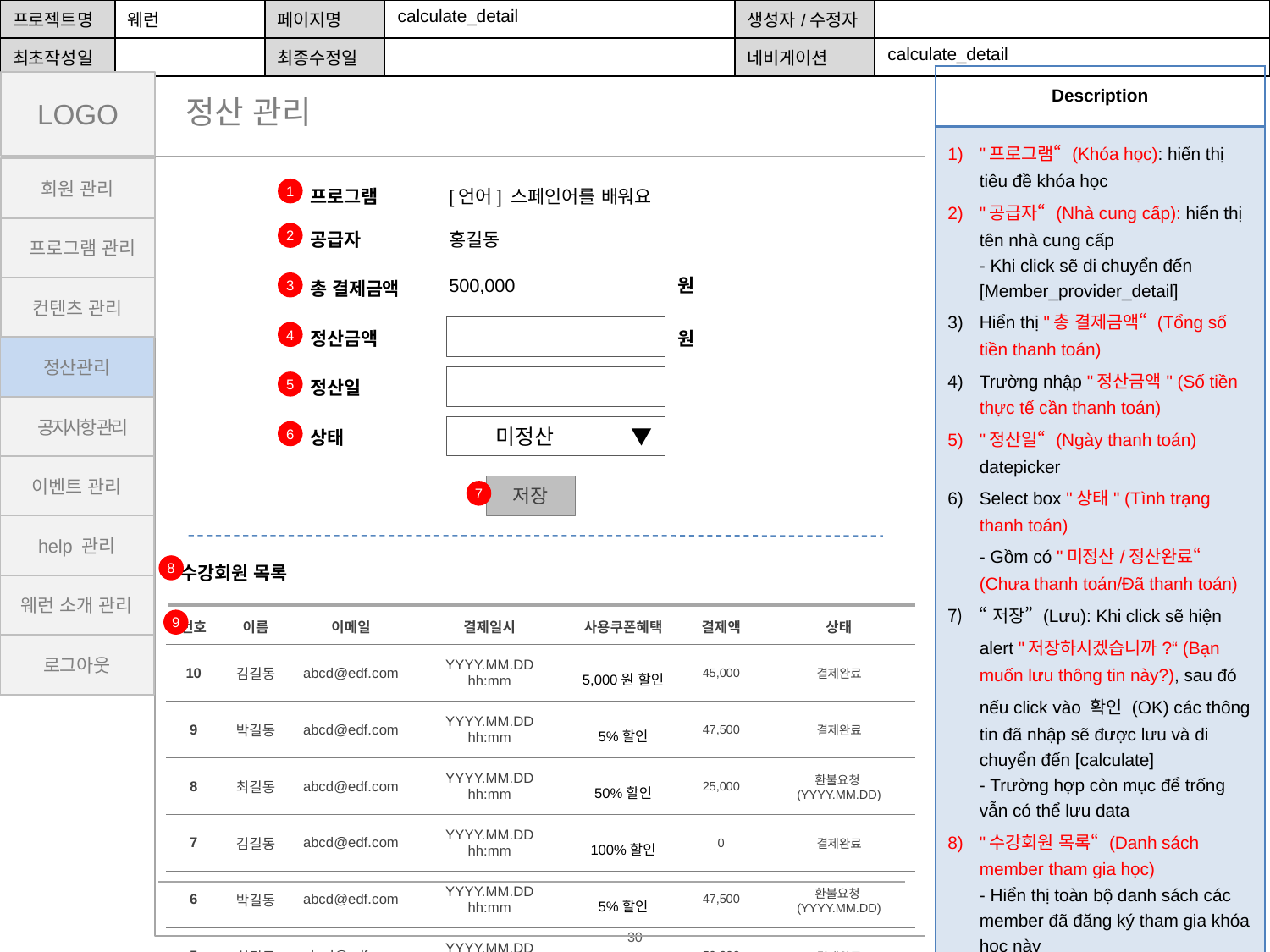

| 프로젝트명 | 웨런 | 페이지명 | calculate\_detail | 생성자/수정자 |  |
| --- | --- | --- | --- | --- | --- |
| 최초작성일 |  | 최종수정일 |  | 네비게이션 | calculate\_detail |
| Description |
| --- |
| "프로그램“ (Khóa học): hiển thị tiêu đề khóa học "공급자“ (Nhà cung cấp): hiển thị tên nhà cung cấp - Khi click sẽ di chuyển đến [Member\_provider\_detail] Hiển thị "총 결제금액“ (Tổng số tiền thanh toán) Trường nhập "정산금액" (Số tiền thực tế cần thanh toán) "정산일“ (Ngày thanh toán) datepicker Select box "상태" (Tình trạng thanh toán) - Gồm có "미정산/정산완료“ (Chưa thanh toán/Đã thanh toán) “저장” (Lưu): Khi click sẽ hiện alert "저장하시겠습니까?“ (Bạn muốn lưu thông tin này?), sau đó nếu click vào 확인 (OK) các thông tin đã nhập sẽ được lưu và di chuyển đến [calculate] - Trường hợp còn mục để trống vẫn có thể lưu data "수강회원 목록“ (Danh sách member tham gia học) - Hiển thị toàn bộ danh sách các member đã đăng ký tham gia khóa học này Cột 번호 (Number) Cột 이름 (Tên) Cột 이메일 (Email) Cột 결제일시 (Ngày thanh toán) Cột 사용쿠폰혜택 (Coupon sử dụng) - Hiển thị nội dung ưu đãi của coupon đã sử dụng - Nếu không sử dụng coupon nào thì để trống Hiển thị 결제액 (Số tiền đã thanh toán) Hiển thị 상태 (Tình trạng thanh toán) - Trường hợp user đã hoàn tất thanh toán sẽ hiển thị là “결제완료” (Đã thanh toán) - Trường hợp user yêu cầu hoàn tiền sẽ hiển thị là “환불요청({환불요청시각})” (Yêu cầu hoàn tiền({Thời gian yêu cầu hoàn tiền}) |
LOGO
정산 관리

회원 관리
1
프로그램
[언어] 스페인어를 배워요
 프로그램 관리
공급자
홍길동
2
500,000
원
총 결제금액
3
컨텐츠 관리

정산금액
원
4
정산관리

정산일
5
로그아웃
  공지사항 관리
6
미정산             ▼
상태
6
어워드 관리
이벤트 관리
8
저장
7
help 관리
8
수강회원 목록
웨런 소개 관리
| 번호 | 이름 | 이메일 | 결제일시 | 사용쿠폰혜택 | 결제액 | 상태 |
| --- | --- | --- | --- | --- | --- | --- |
| 10 | 김길동 | abcd@edf.com | YYYY.MM.DD hh:mm | 5,000원 할인 | 45,000 | 결제완료 |
| 9 | 박길동 | abcd@edf.com | YYYY.MM.DD hh:mm | 5%할인 | 47,500 | 결제완료 |
| 8 | 최길동 | abcd@edf.com | YYYY.MM.DD hh:mm | 50%할인 | 25,000 | 환불요청(YYYY.MM.DD) |
| 7 | 김길동 | abcd@edf.com | YYYY.MM.DD hh:mm | 100%할인 | 0 | 결제완료 |
| 6 | 박길동 | abcd@edf.com | YYYY.MM.DD hh:mm | 5%할인 | 47,500 | 환불요청(YYYY.MM.DD) |
| 5 | 최길동 | abcd@edf.com | YYYY.MM.DD hh:mm |  | 50,000 | 결제완료 |
9
로그아웃